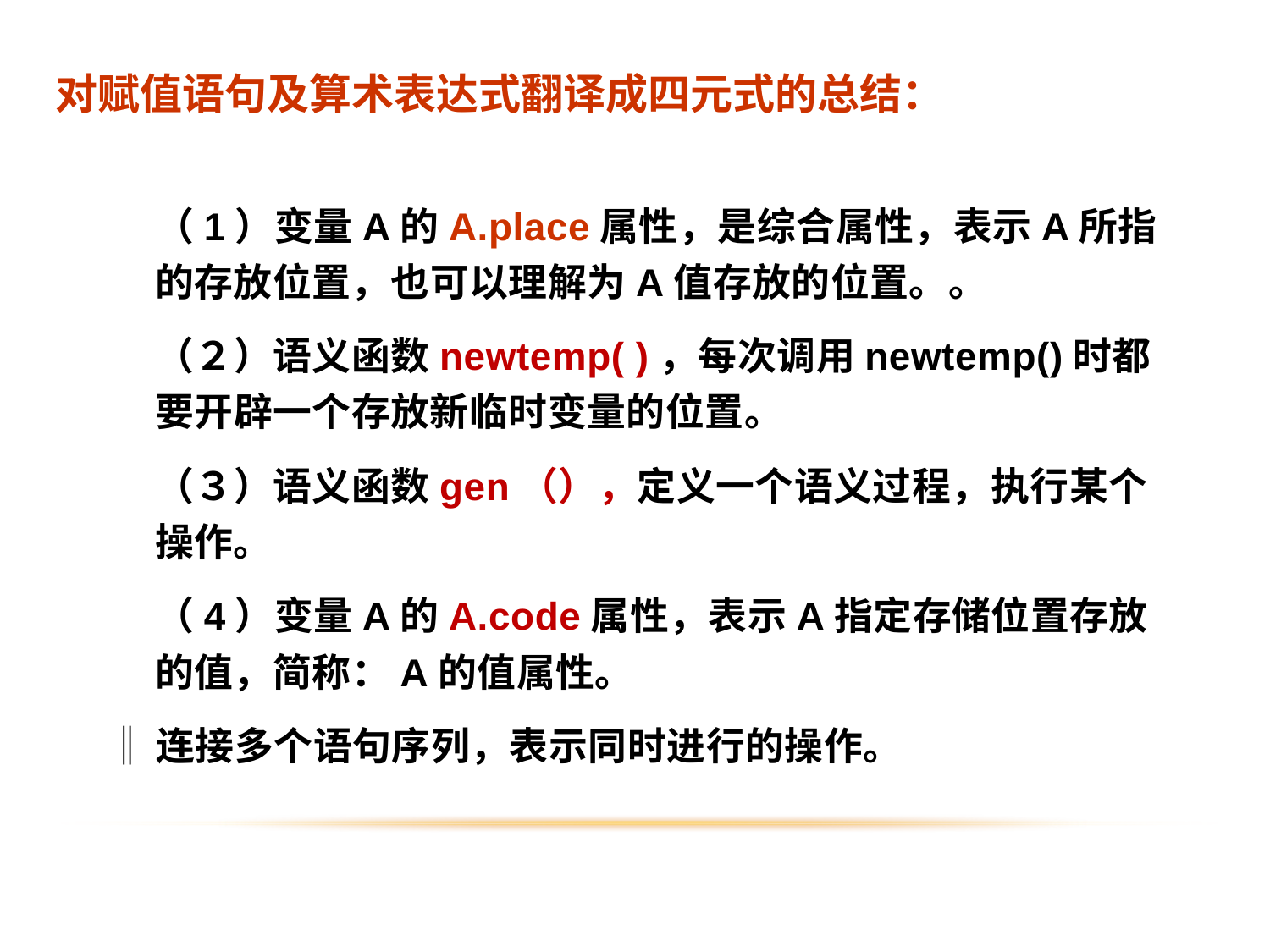

对赋值语句及算术表达式翻译成四元式的总结：
	（1）变量A的A.place属性，是综合属性，表示A所指的存放位置，也可以理解为A值存放的位置。。
	（２）语义函数newtemp( )，每次调用newtemp()时都要开辟一个存放新临时变量的位置。
	（３）语义函数gen（），定义一个语义过程，执行某个操作。
	（4）变量A的A.code属性，表示A指定存储位置存放的值，简称：A的值属性。
‖连接多个语句序列，表示同时进行的操作。